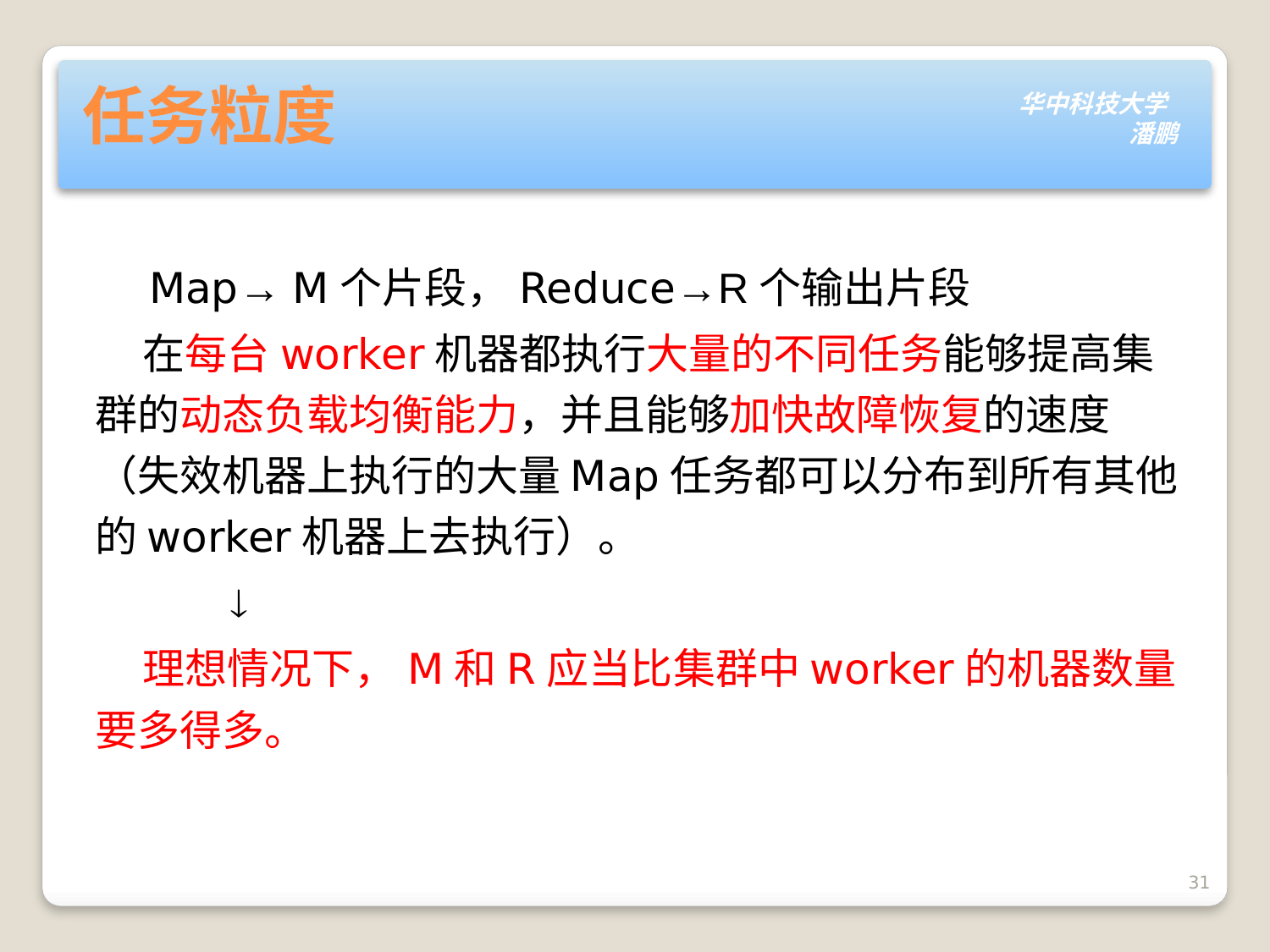

# 任务粒度
    Map→ M个片段，Reduce→R个输出片段
    在每台worker机器都执行大量的不同任务能够提高集群的动态负载均衡能力，并且能够加快故障恢复的速度（失效机器上执行的大量Map任务都可以分布到所有其他的worker机器上去执行）。
          ↓
    理想情况下，M和R应当比集群中worker的机器数量要多得多。
31